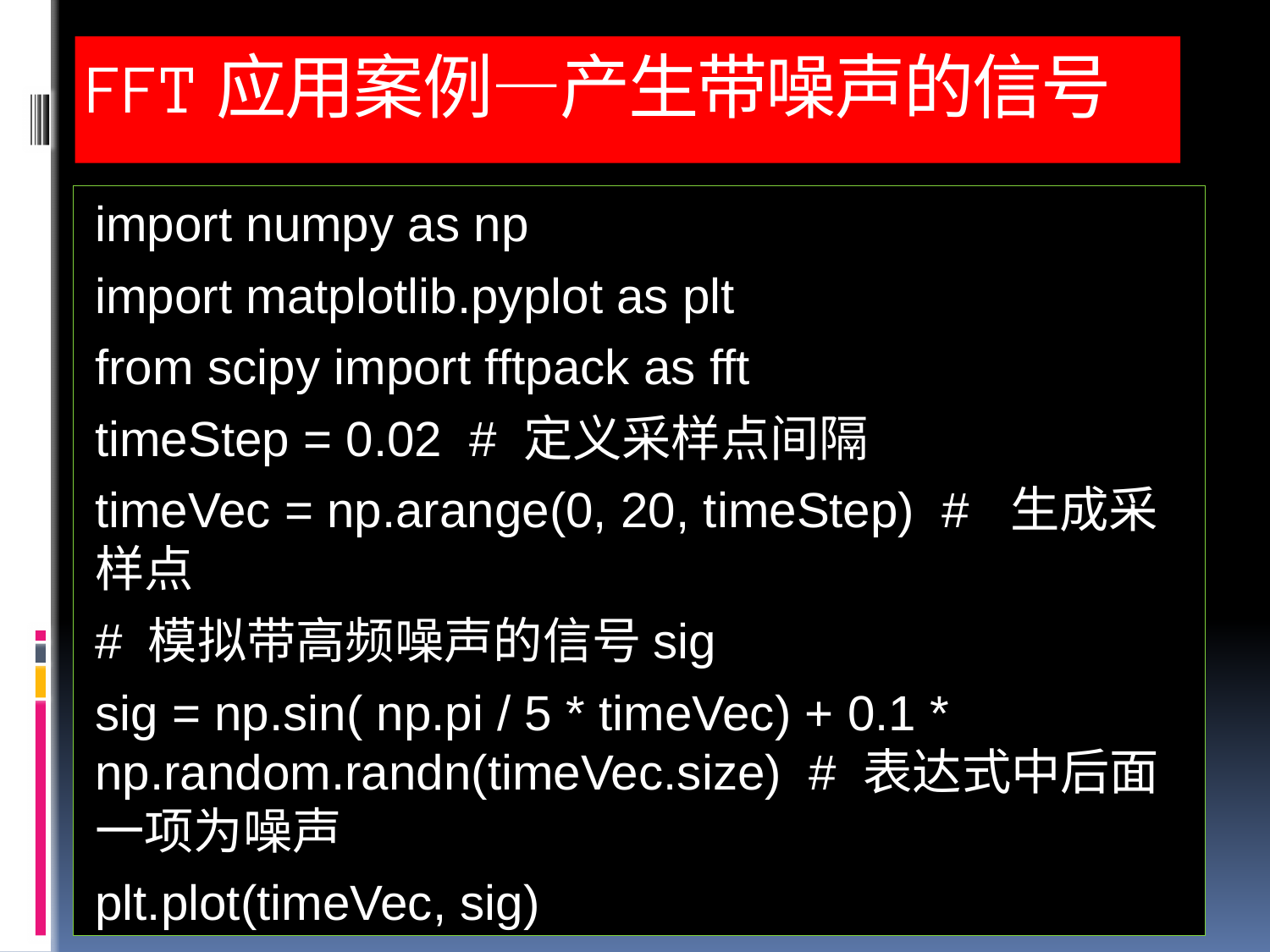

# FFT应用案例—产生带噪声的信号
import numpy as np
import matplotlib.pyplot as plt
from scipy import fftpack as fft
timeStep = 0.02  # 定义采样点间隔
timeVec = np.arange(0, 20, timeStep)  #  生成采样点
# 模拟带高频噪声的信号sig
sig = np.sin( np.pi / 5 * timeVec) + 0.1 * np.random.randn(timeVec.size)  # 表达式中后面一项为噪声
plt.plot(timeVec, sig)
plt.show()